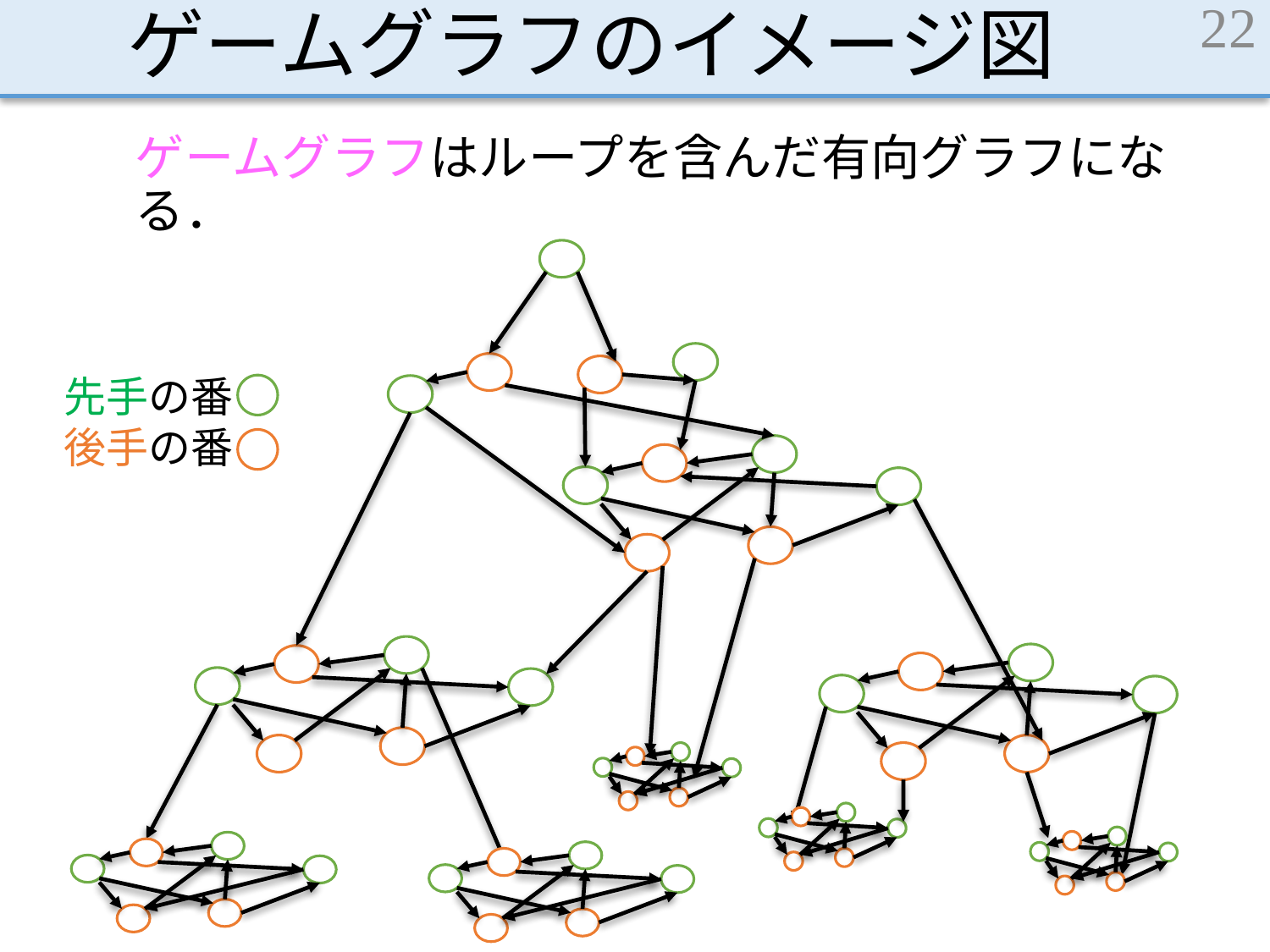

# ゲームグラフのイメージ図
22
ゲームグラフはループを含んだ有向グラフになる．

先手の番
後手の番